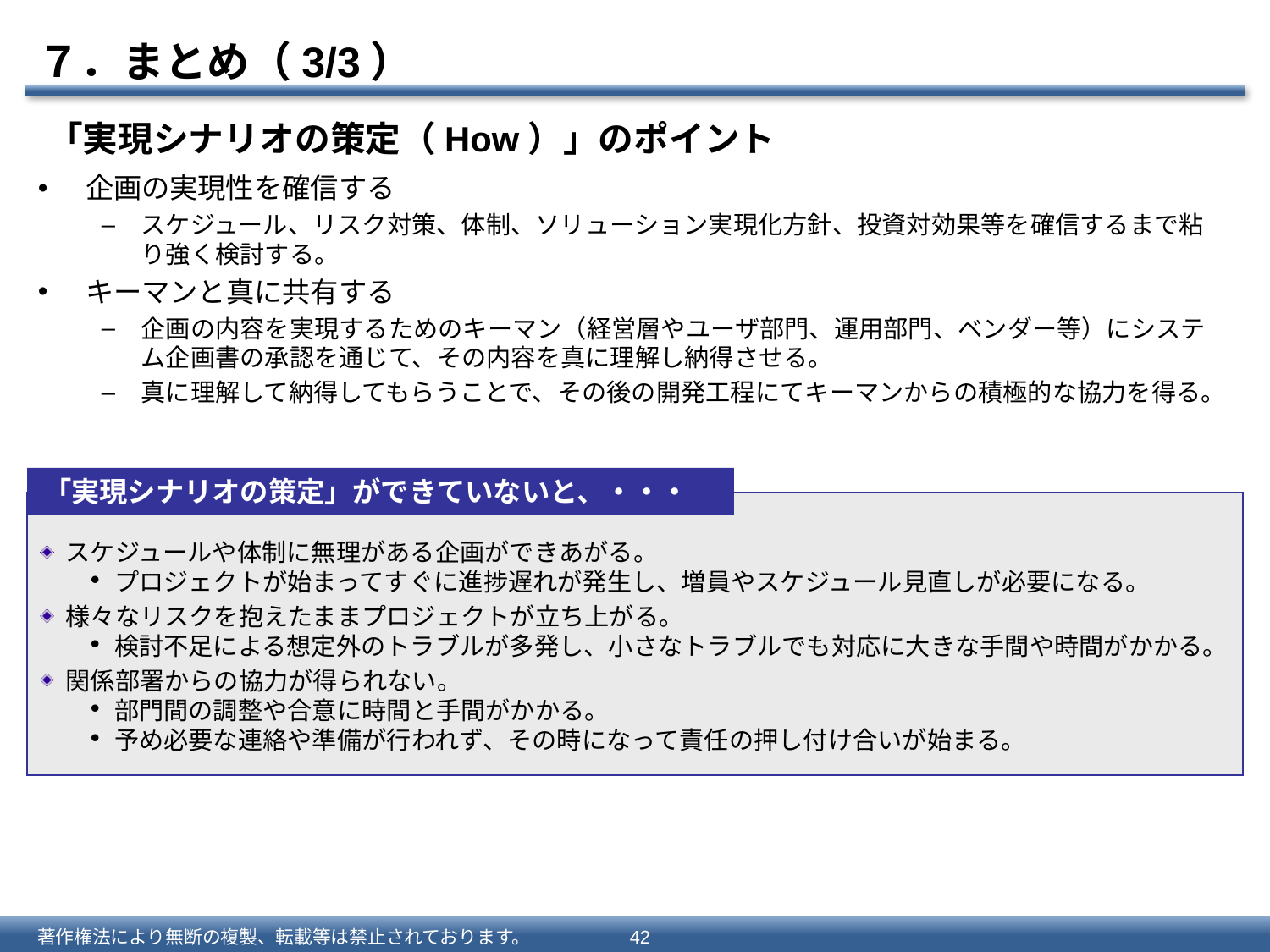

# ７．まとめ（3/3）
「実現シナリオの策定（How）」のポイント
企画の実現性を確信する
スケジュール、リスク対策、体制、ソリューション実現化方針、投資対効果等を確信するまで粘り強く検討する。
キーマンと真に共有する
企画の内容を実現するためのキーマン（経営層やユーザ部門、運用部門、ベンダー等）にシステム企画書の承認を通じて、その内容を真に理解し納得させる。
真に理解して納得してもらうことで、その後の開発工程にてキーマンからの積極的な協力を得る。
「実現シナリオの策定」ができていないと、・・・
スケジュールや体制に無理がある企画ができあがる。
プロジェクトが始まってすぐに進捗遅れが発生し、増員やスケジュール見直しが必要になる。
様々なリスクを抱えたままプロジェクトが立ち上がる。
検討不足による想定外のトラブルが多発し、小さなトラブルでも対応に大きな手間や時間がかかる。
関係部署からの協力が得られない。
部門間の調整や合意に時間と手間がかかる。
予め必要な連絡や準備が行われず、その時になって責任の押し付け合いが始まる。